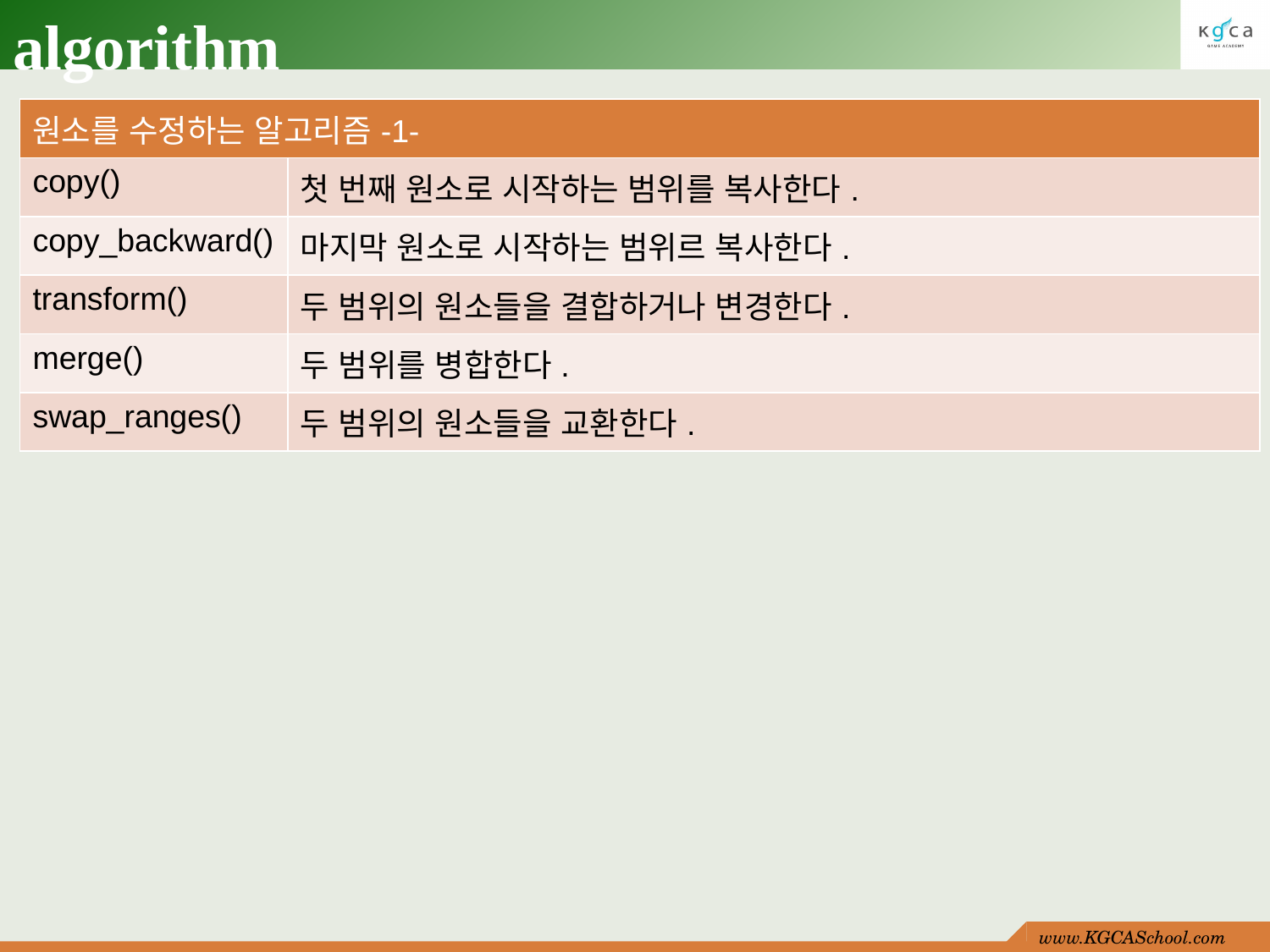

# algorithm
| 원소를 수정하는 알고리즘-1- |  |
| --- | --- |
| copy() | 첫 번째 원소로 시작하는 범위를 복사한다. |
| copy\_backward() | 마지막 원소로 시작하는 범위르 복사한다. |
| transform() | 두 범위의 원소들을 결합하거나 변경한다. |
| merge() | 두 범위를 병합한다. |
| swap\_ranges() | 두 범위의 원소들을 교환한다. |